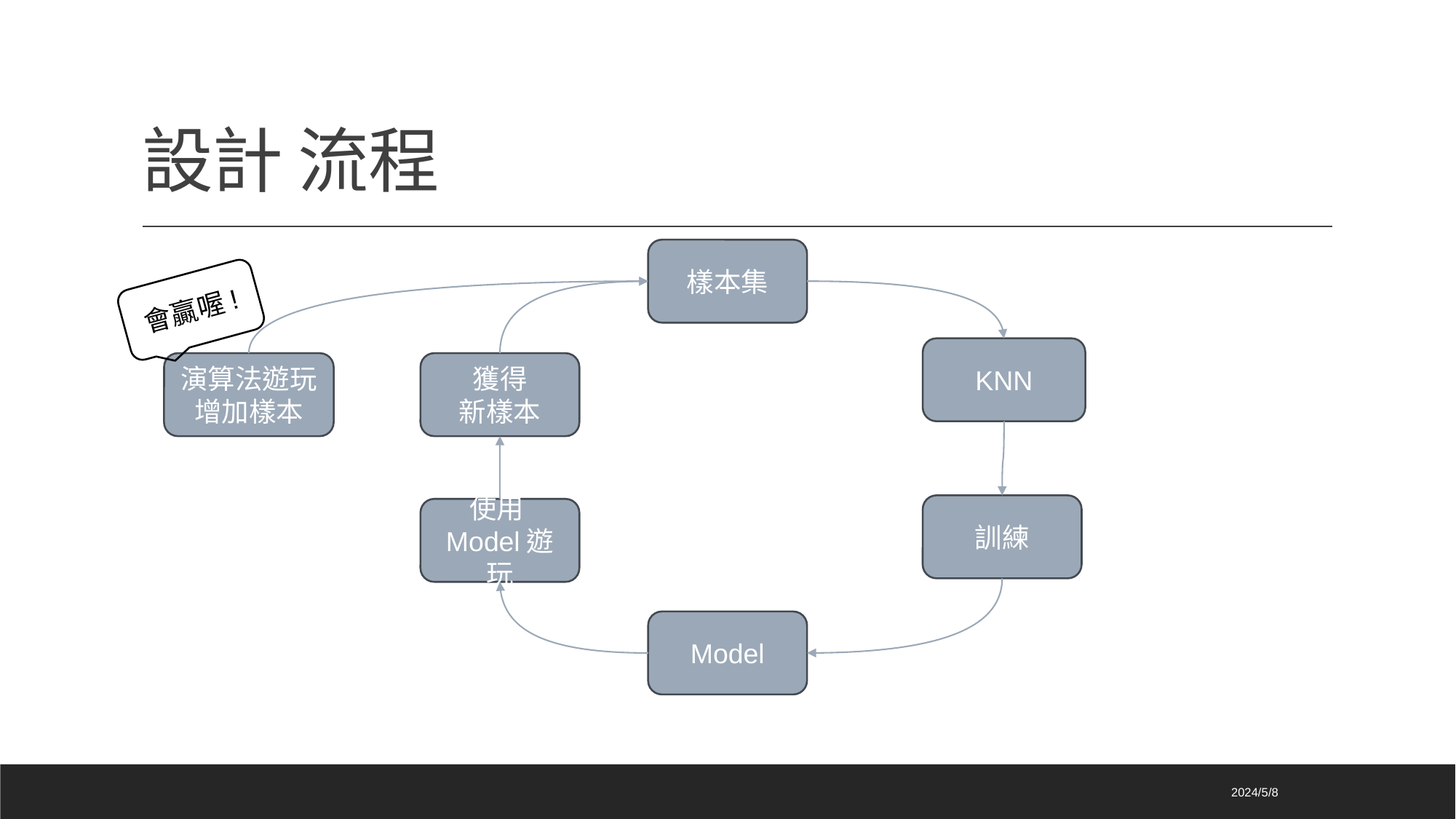

# 設計 流程
樣本集
會贏喔!
KNN
演算法遊玩增加樣本
獲得
新樣本
訓練
使用Model遊玩
Model
2024/5/8